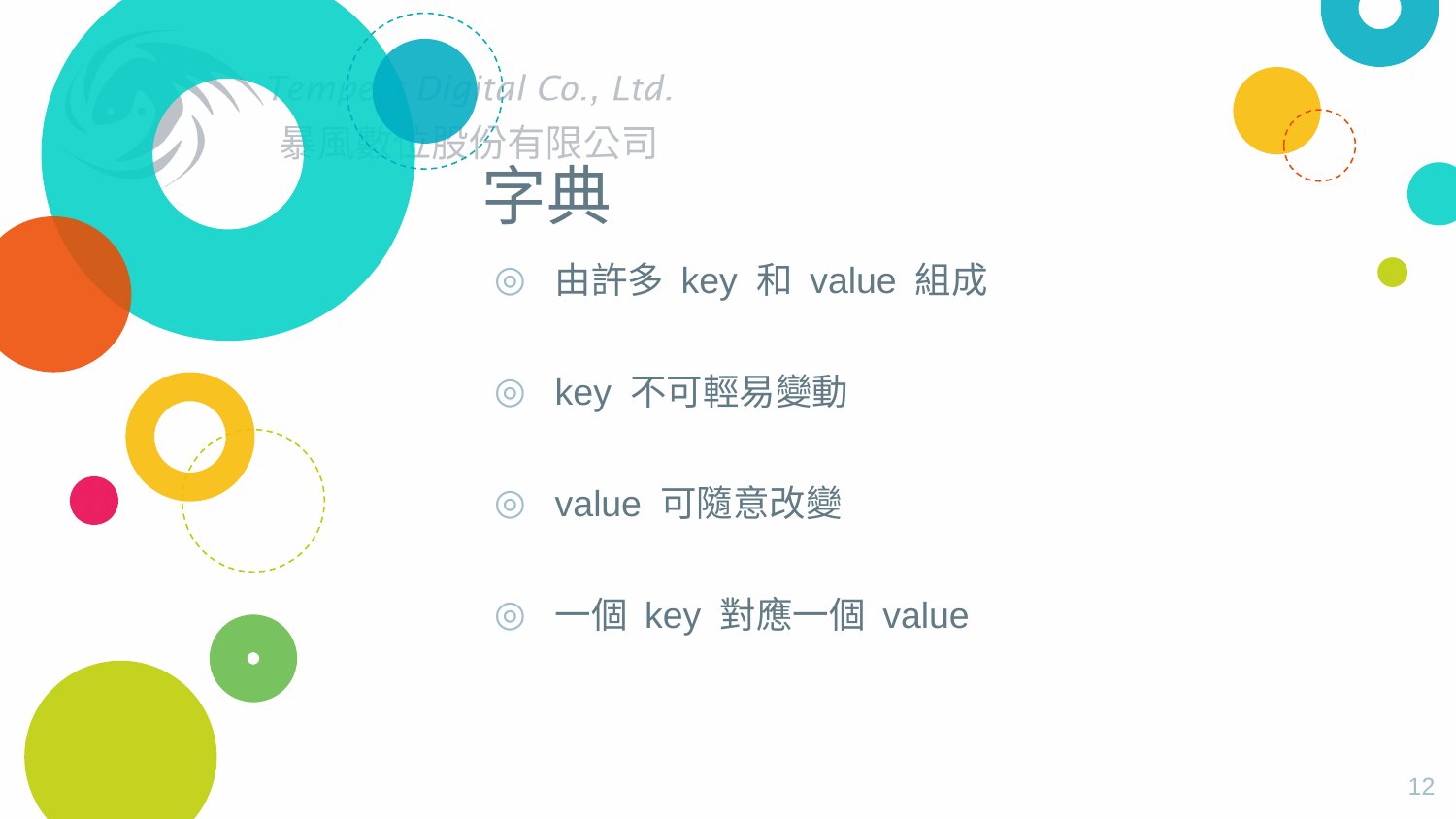

# 字典
由許多 key 和 value 組成

key 不可輕易變動

value 可隨意改變

一個 key 對應一個 value
12